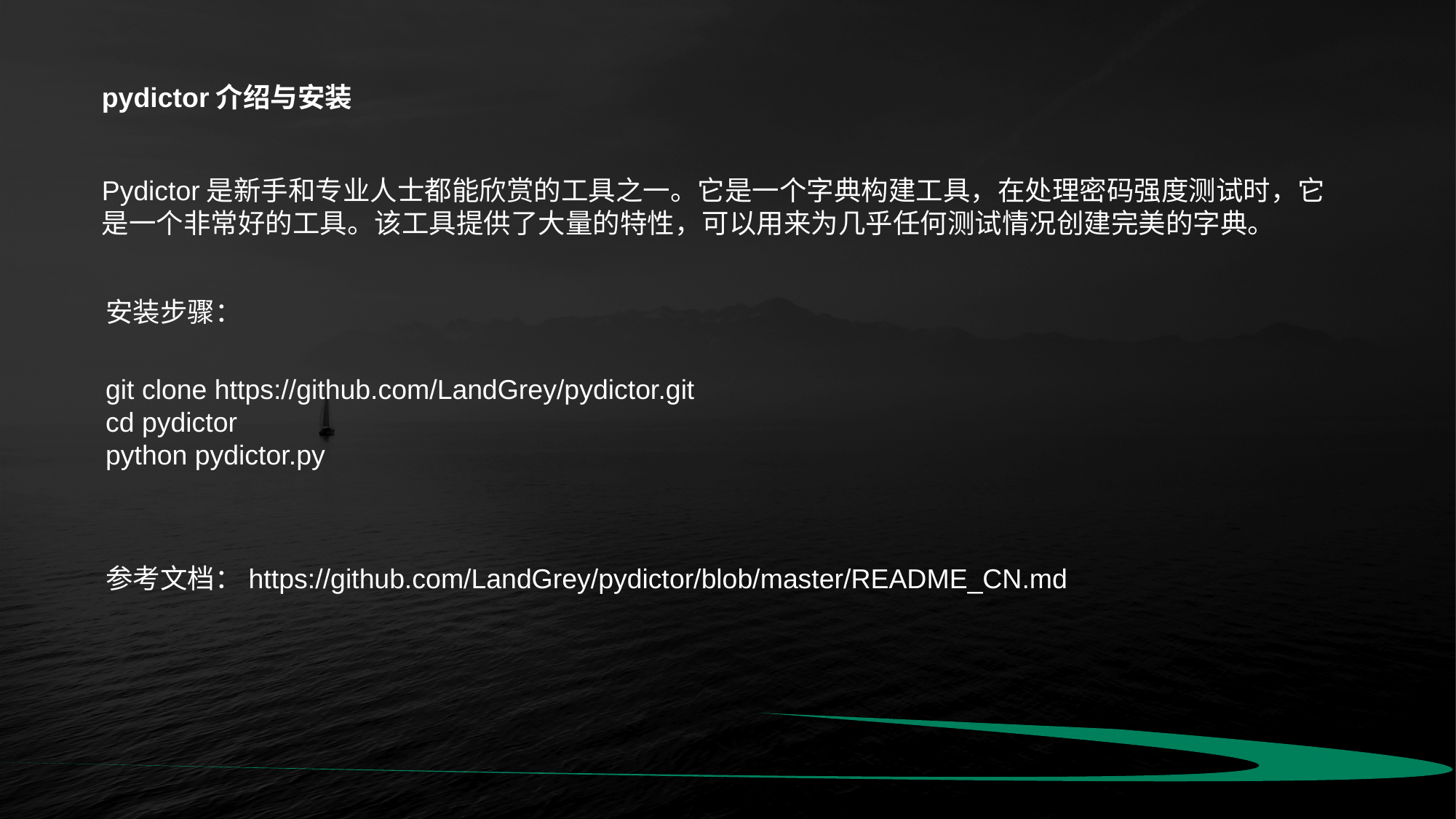

pydictor介绍与安装
Pydictor是新手和专业人士都能欣赏的工具之一。它是一个字典构建工具，在处理密码强度测试时，它是一个非常好的工具。该工具提供了大量的特性，可以用来为几乎任何测试情况创建完美的字典。
安装步骤：

git clone https://github.com/LandGrey/pydictor.git
cd pydictor
python pydictor.py
参考文档：https://github.com/LandGrey/pydictor/blob/master/README_CN.md